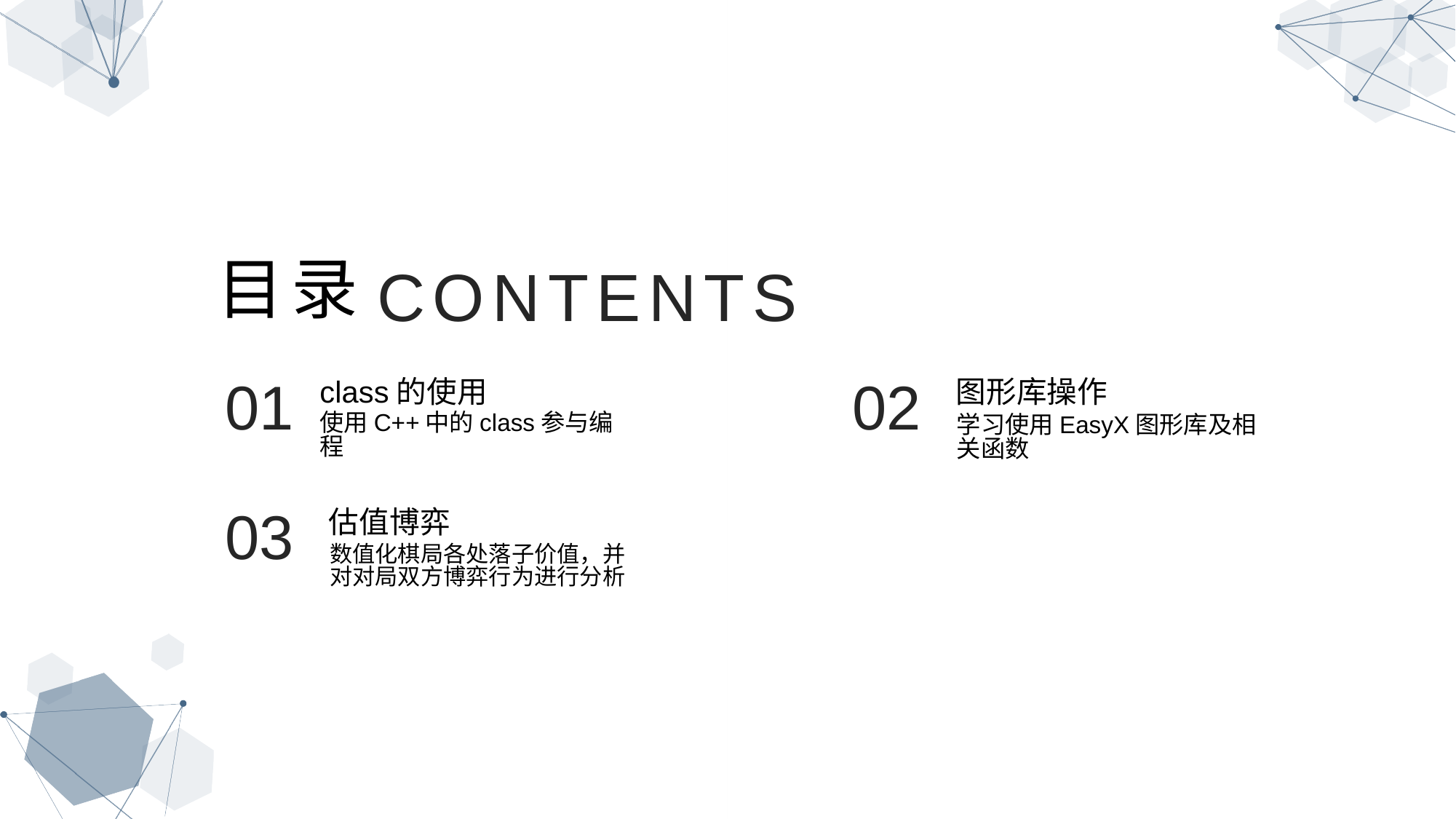

目录
CONTENTS
class的使用
图形库操作
01
02
使用C++中的class参与编程
学习使用EasyX图形库及相关函数
估值博弈
03
数值化棋局各处落子价值，并对对局双方博弈行为进行分析